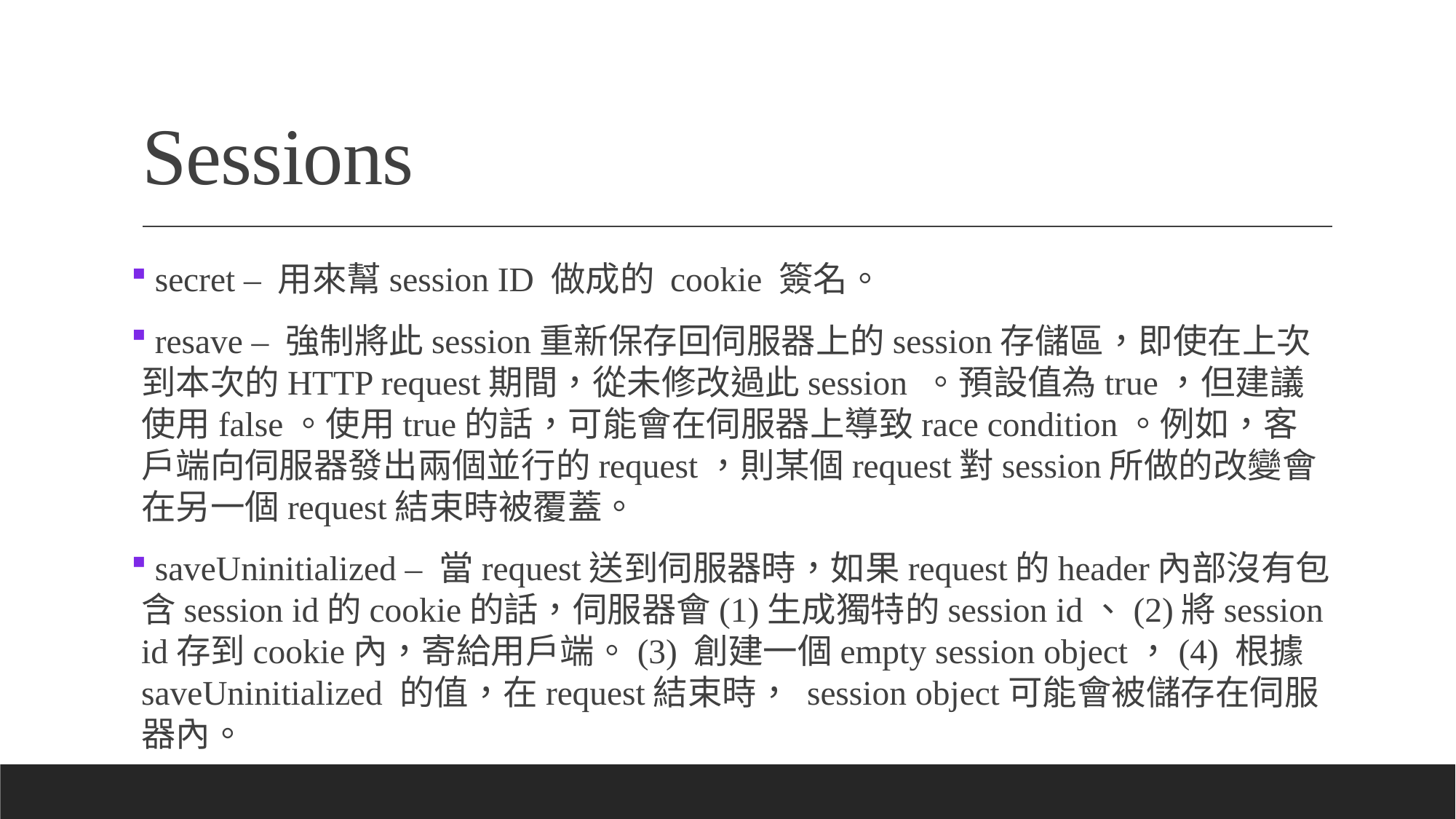

# Sessions
 secret – 用來幫session ID 做成的 cookie 簽名。
 resave – 強制將此session重新保存回伺服器上的session存儲區，即使在上次到本次的HTTP request期間，從未修改過此session 。預設值為true，但建議使用false。使用true的話，可能會在伺服器上導致race condition。例如，客戶端向伺服器發出兩個並行的request，則某個request對session所做的改變會在另一個request結束時被覆蓋。
 saveUninitialized – 當request送到伺服器時，如果request的header內部沒有包含session id的cookie的話，伺服器會(1)生成獨特的session id、(2)將session id存到cookie內，寄給用戶端。(3) 創建一個empty session object，(4) 根據 saveUninitialized 的值，在request結束時， session object可能會被儲存在伺服器內。